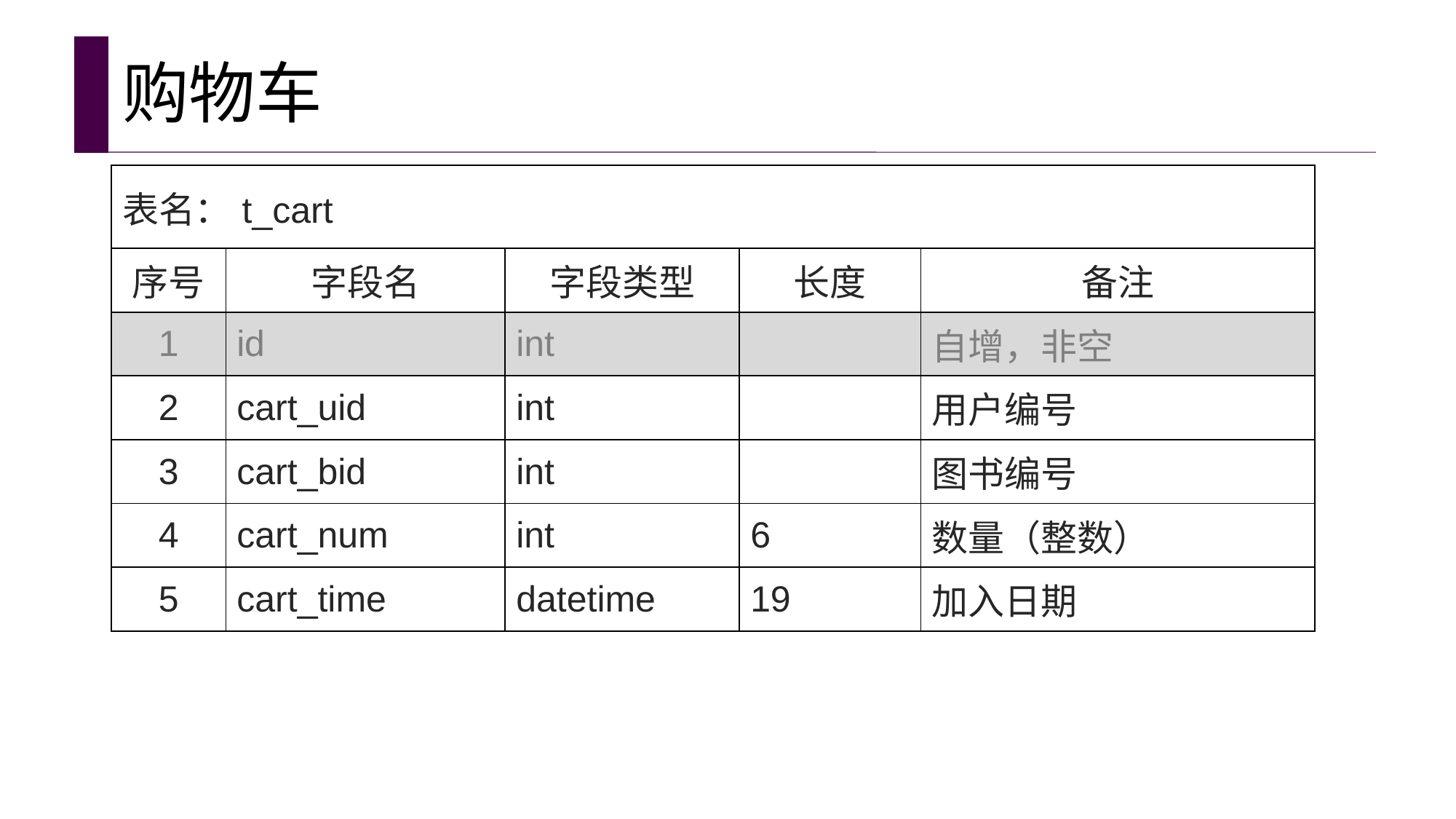

# 购物车
| 表名：t\_cart |  |  |  |  |
| --- | --- | --- | --- | --- |
| 序号 | 字段名 | 字段类型 | 长度 | 备注 |
| 1 | id | int |  | 自增，非空 |
| 2 | cart\_uid | int |  | 用户编号 |
| 3 | cart\_bid | int |  | 图书编号 |
| 4 | cart\_num | int | 6 | 数量（整数） |
| 5 | cart\_time | datetime | 19 | 加入日期 |